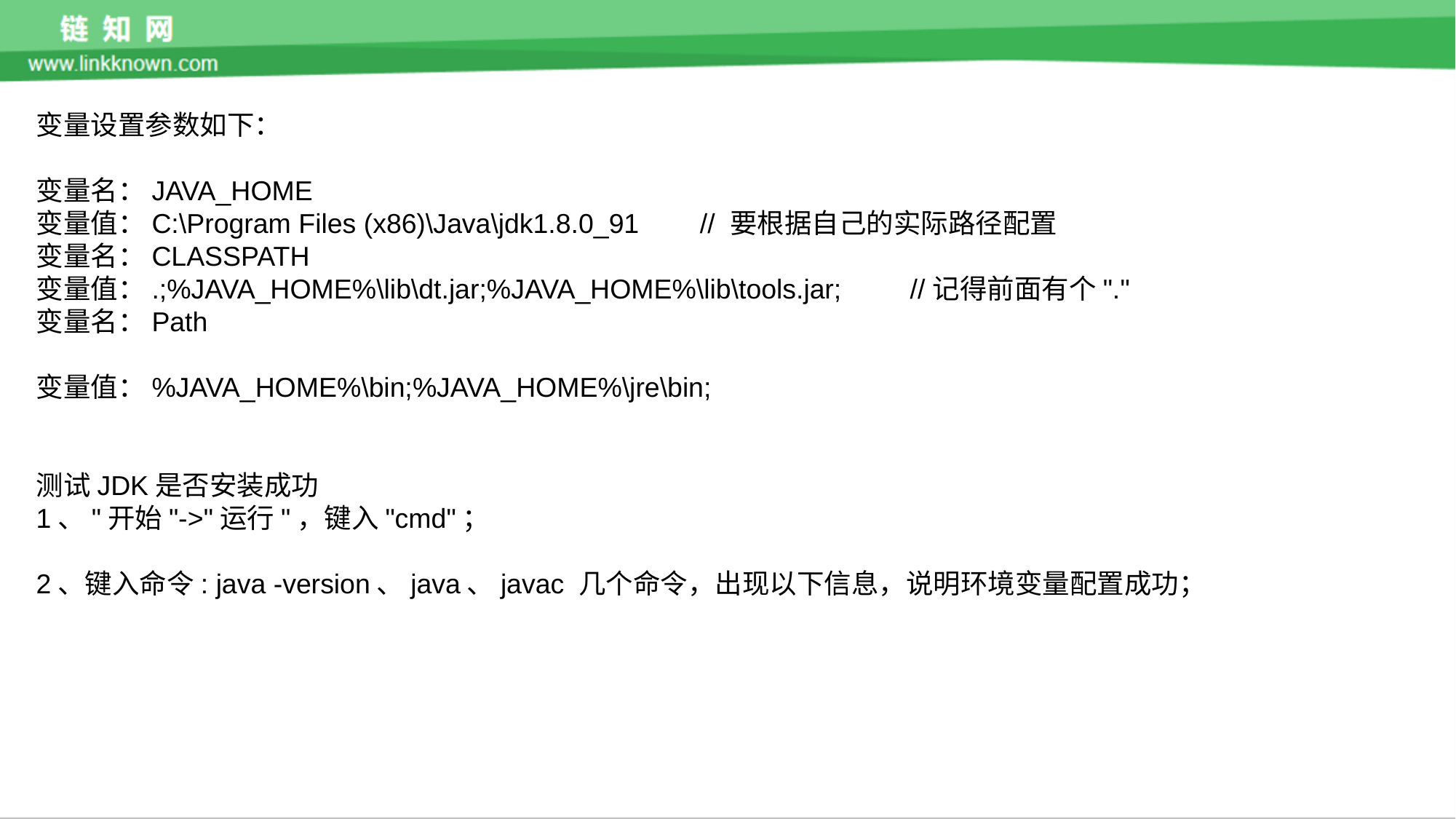

变量设置参数如下：

变量名：JAVA_HOME
变量值：C:\Program Files (x86)\Java\jdk1.8.0_91        // 要根据自己的实际路径配置
变量名：CLASSPATH
变量值：.;%JAVA_HOME%\lib\dt.jar;%JAVA_HOME%\lib\tools.jar;         //记得前面有个"."
变量名：Path

变量值：%JAVA_HOME%\bin;%JAVA_HOME%\jre\bin;

测试JDK是否安装成功
1、"开始"->"运行"，键入"cmd"；

2、键入命令: java -version、java、javac 几个命令，出现以下信息，说明环境变量配置成功；